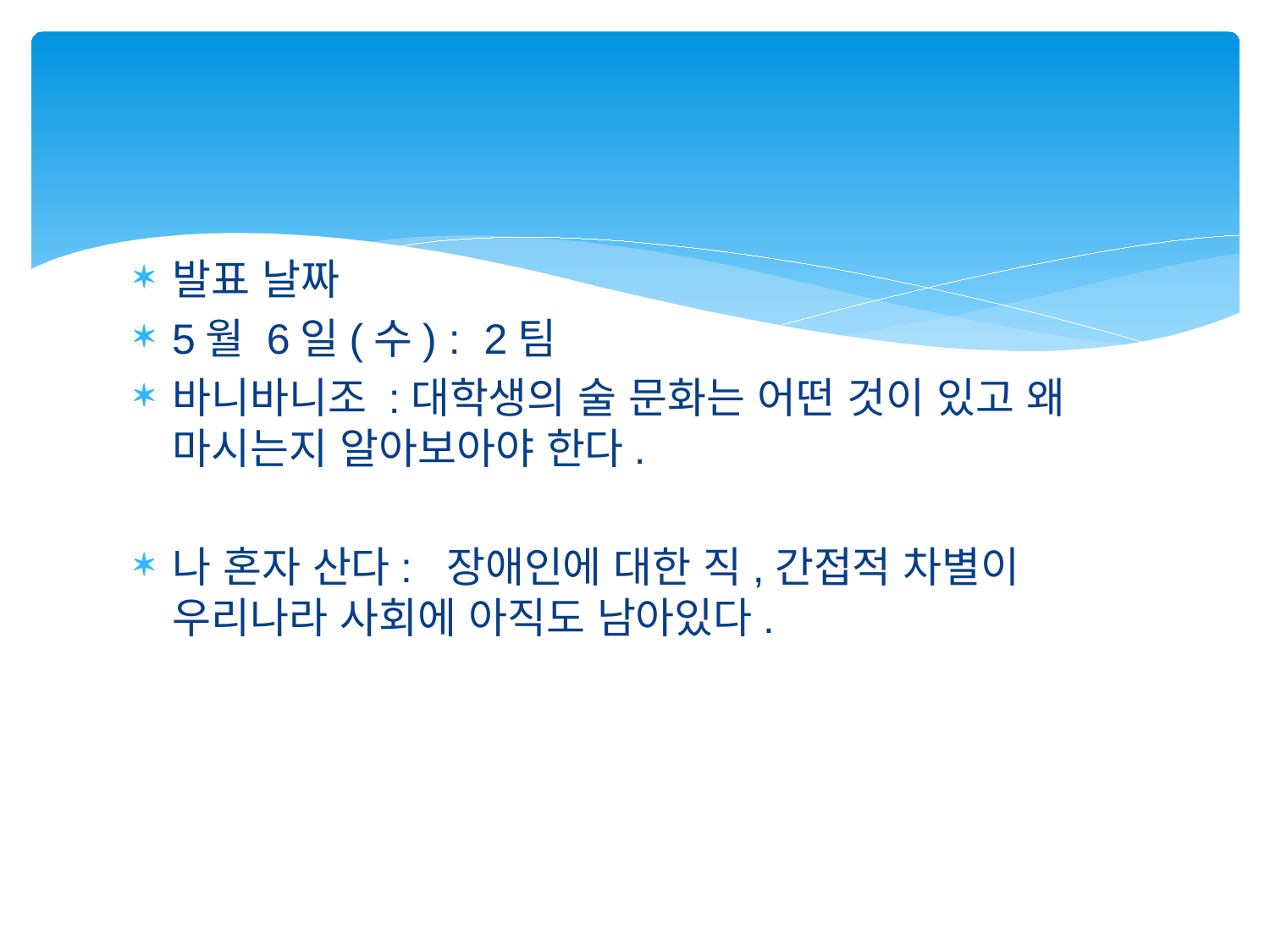

#
발표 날짜
5월 6일(수) :  2팀
바니바니조 :대학생의 술 문화는 어떤 것이 있고 왜 마시는지 알아보아야 한다.

나 혼자 산다:  장애인에 대한 직,간접적 차별이 우리나라 사회에 아직도 남아있다.